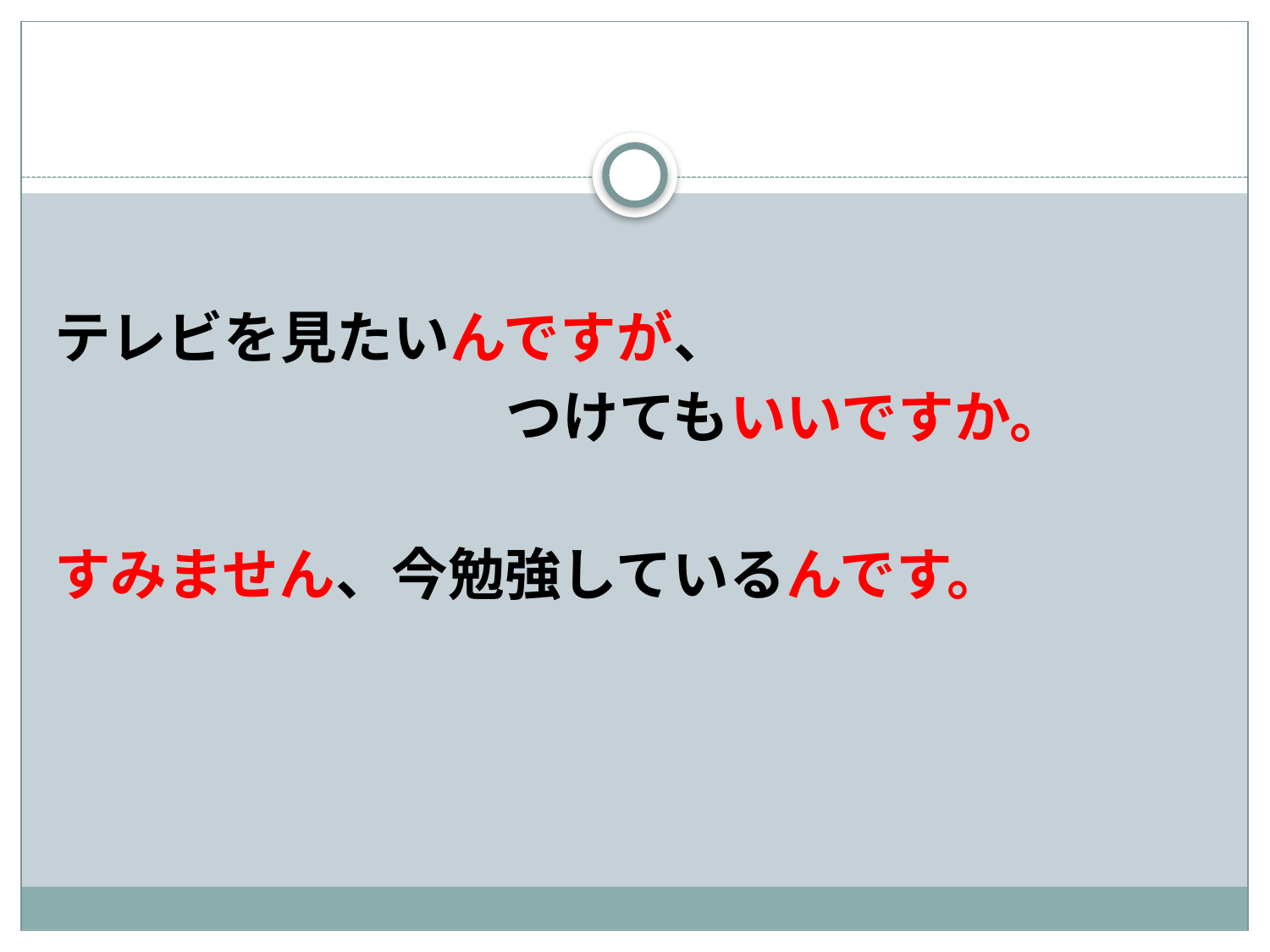

#
テレビを見たいんですが、
　　　　　　　　つけてもいいですか。

すみません、今勉強しているんです。